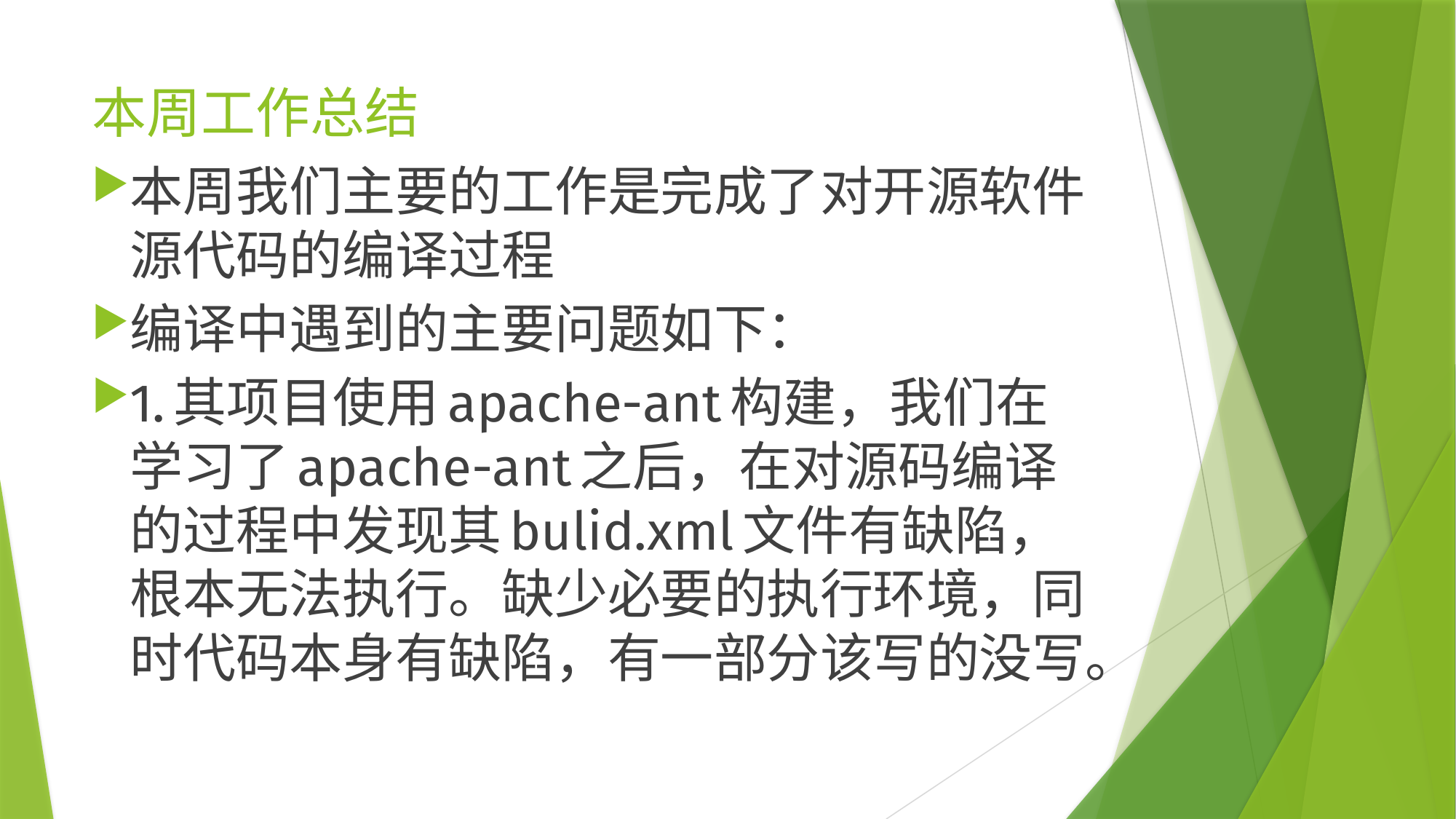

# 本周工作总结
本周我们主要的工作是完成了对开源软件源代码的编译过程
编译中遇到的主要问题如下：
1.其项目使用apache-ant构建，我们在学习了apache-ant之后，在对源码编译的过程中发现其bulid.xml文件有缺陷，根本无法执行。缺少必要的执行环境，同时代码本身有缺陷，有一部分该写的没写。